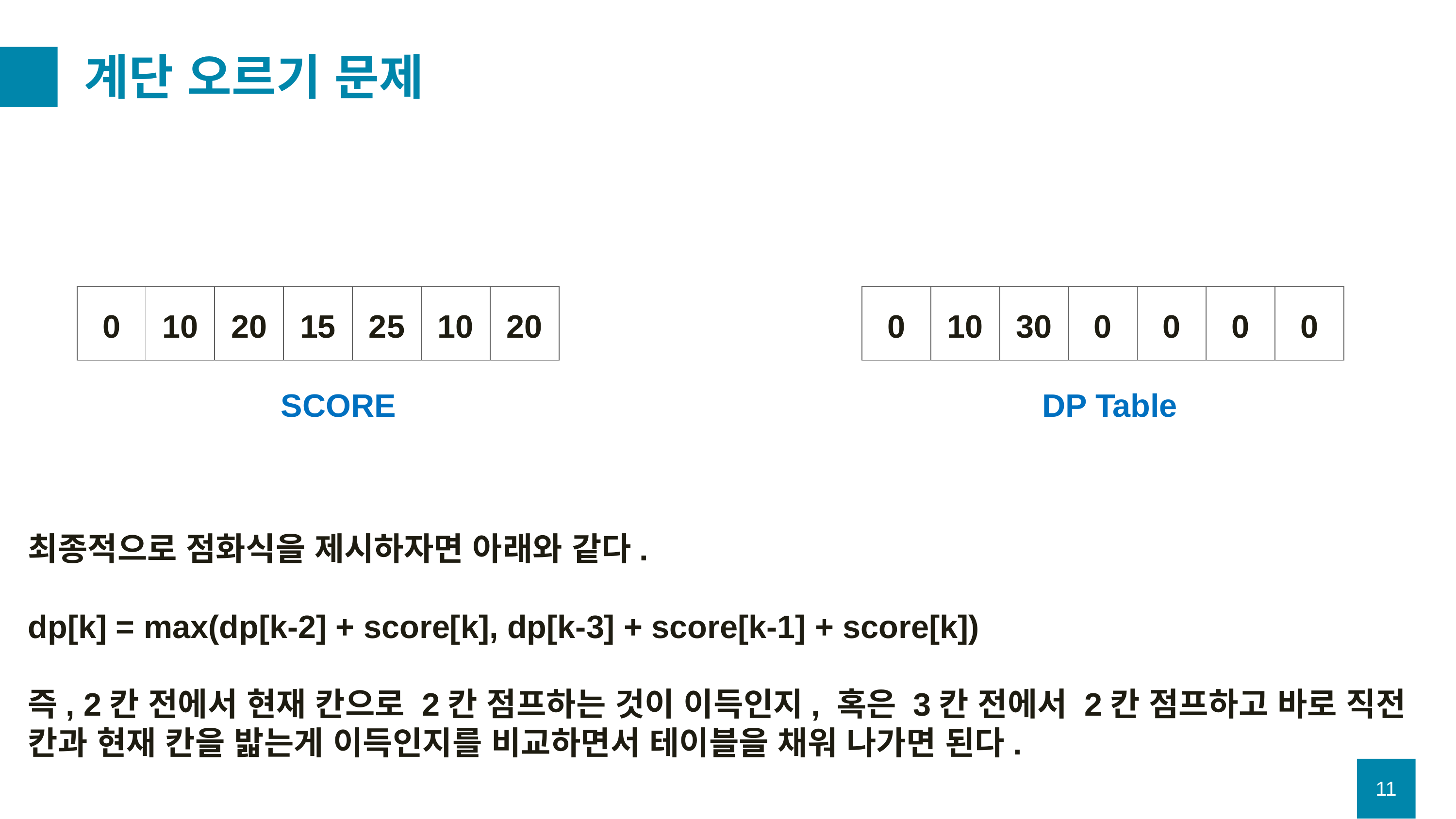

# 계단 오르기 문제
| 0 | 10 | 30 | 0 | 0 | 0 | 0 |
| --- | --- | --- | --- | --- | --- | --- |
| 0 | 10 | 20 | 15 | 25 | 10 | 20 |
| --- | --- | --- | --- | --- | --- | --- |
SCORE
DP Table
최종적으로 점화식을 제시하자면 아래와 같다.

dp[k] = max(dp[k-2] + score[k], dp[k-3] + score[k-1] + score[k])

즉, 2칸 전에서 현재 칸으로 2칸 점프하는 것이 이득인지, 혹은 3칸 전에서 2칸 점프하고 바로 직전 칸과 현재 칸을 밟는게 이득인지를 비교하면서 테이블을 채워 나가면 된다.
11